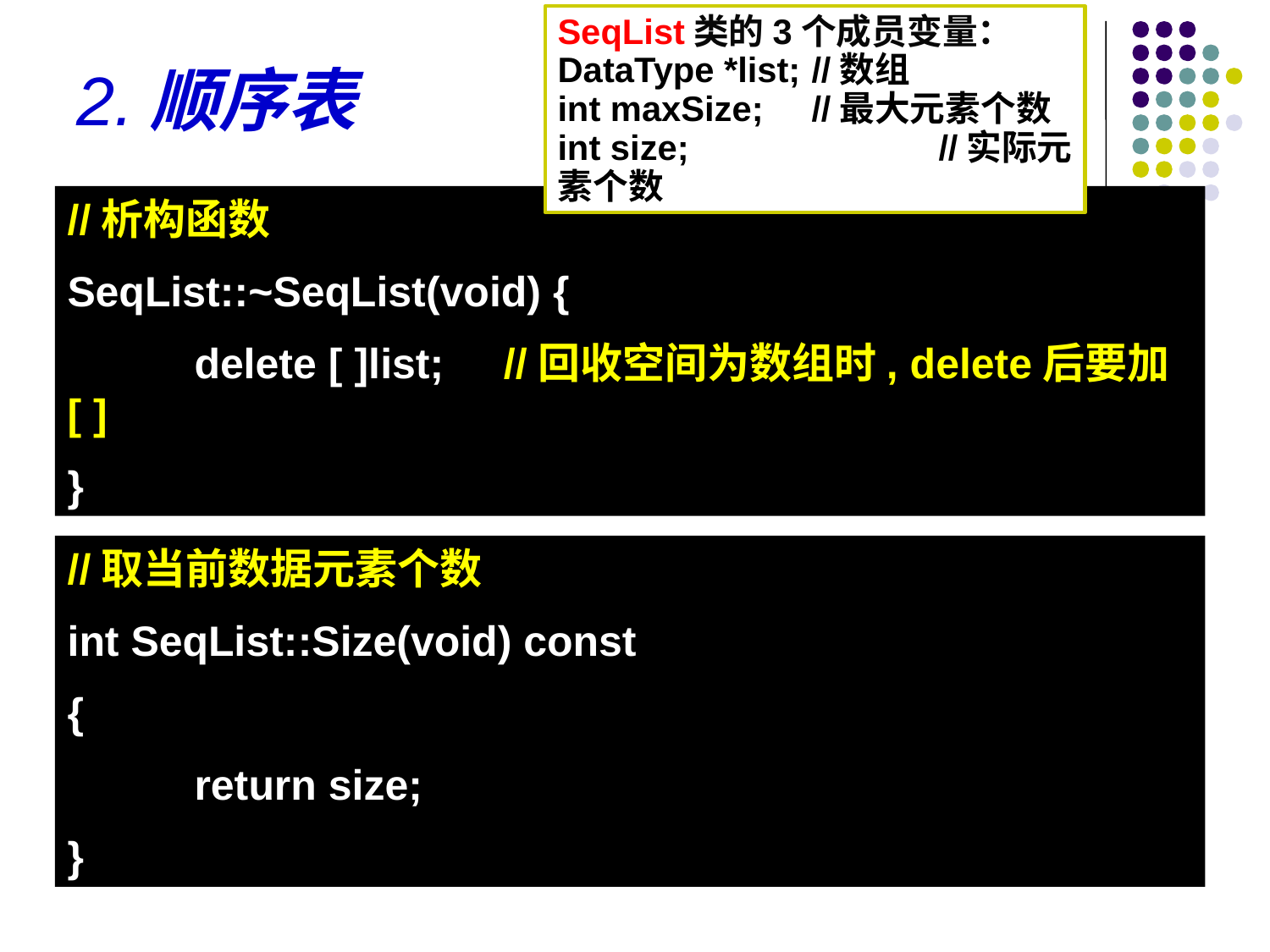

SeqList类的3个成员变量：
DataType *list; 	//数组
int maxSize; 	//最大元素个数
int size; 		//实际元素个数
# 2.顺序表
//析构函数
SeqList::~SeqList(void) {
	delete [ ]list;     //回收空间为数组时, delete后要加[ ]
}
//取当前数据元素个数
int SeqList::Size(void) const
{
	return size;
}